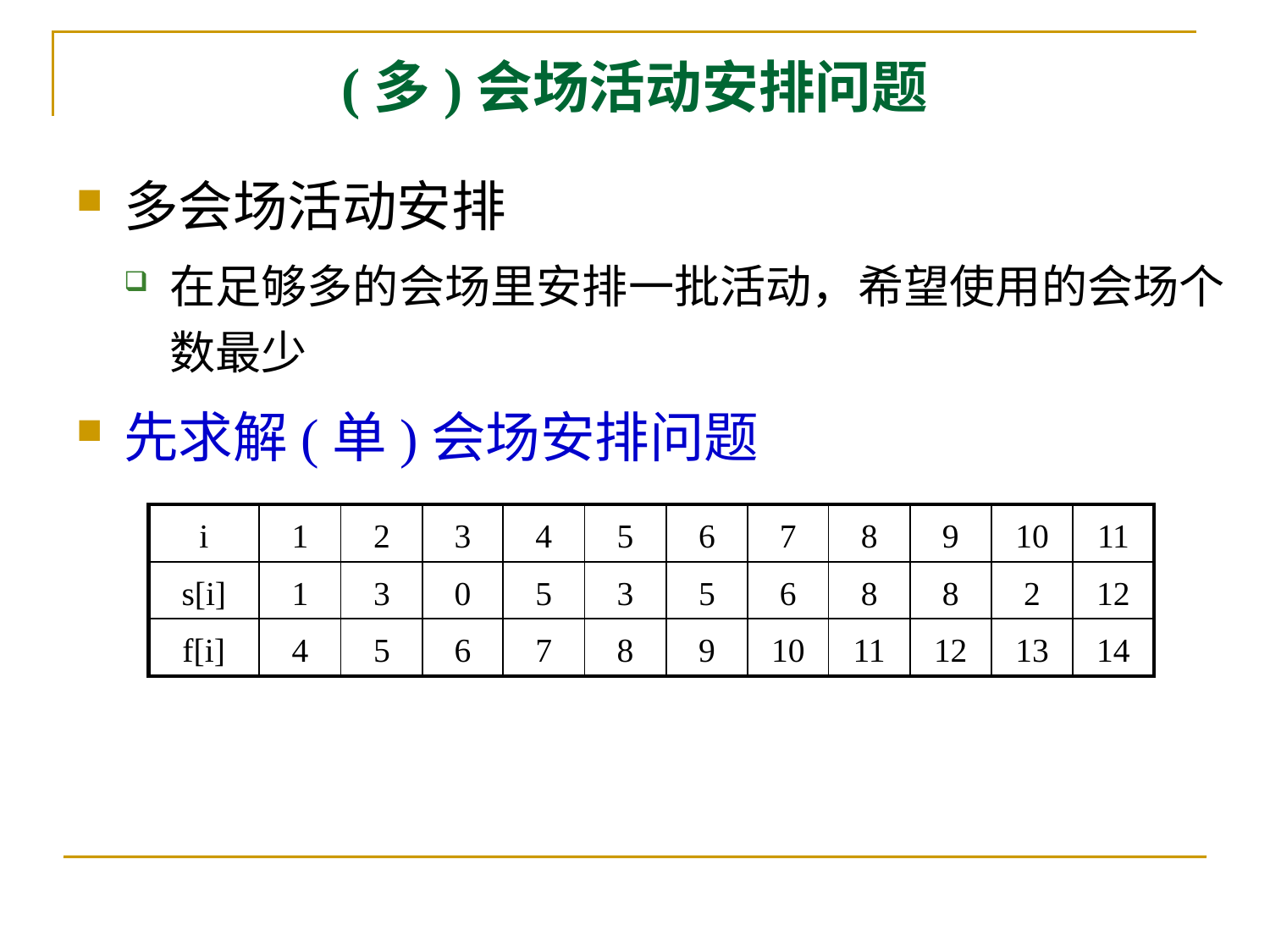

(多)会场活动安排问题
多会场活动安排
在足够多的会场里安排一批活动，希望使用的会场个数最少
先求解(单)会场安排问题
| i | 1 | 2 | 3 | 4 | 5 | 6 | 7 | 8 | 9 | 10 | 11 |
| --- | --- | --- | --- | --- | --- | --- | --- | --- | --- | --- | --- |
| s[i] | 1 | 3 | 0 | 5 | 3 | 5 | 6 | 8 | 8 | 2 | 12 |
| f[i] | 4 | 5 | 6 | 7 | 8 | 9 | 10 | 11 | 12 | 13 | 14 |